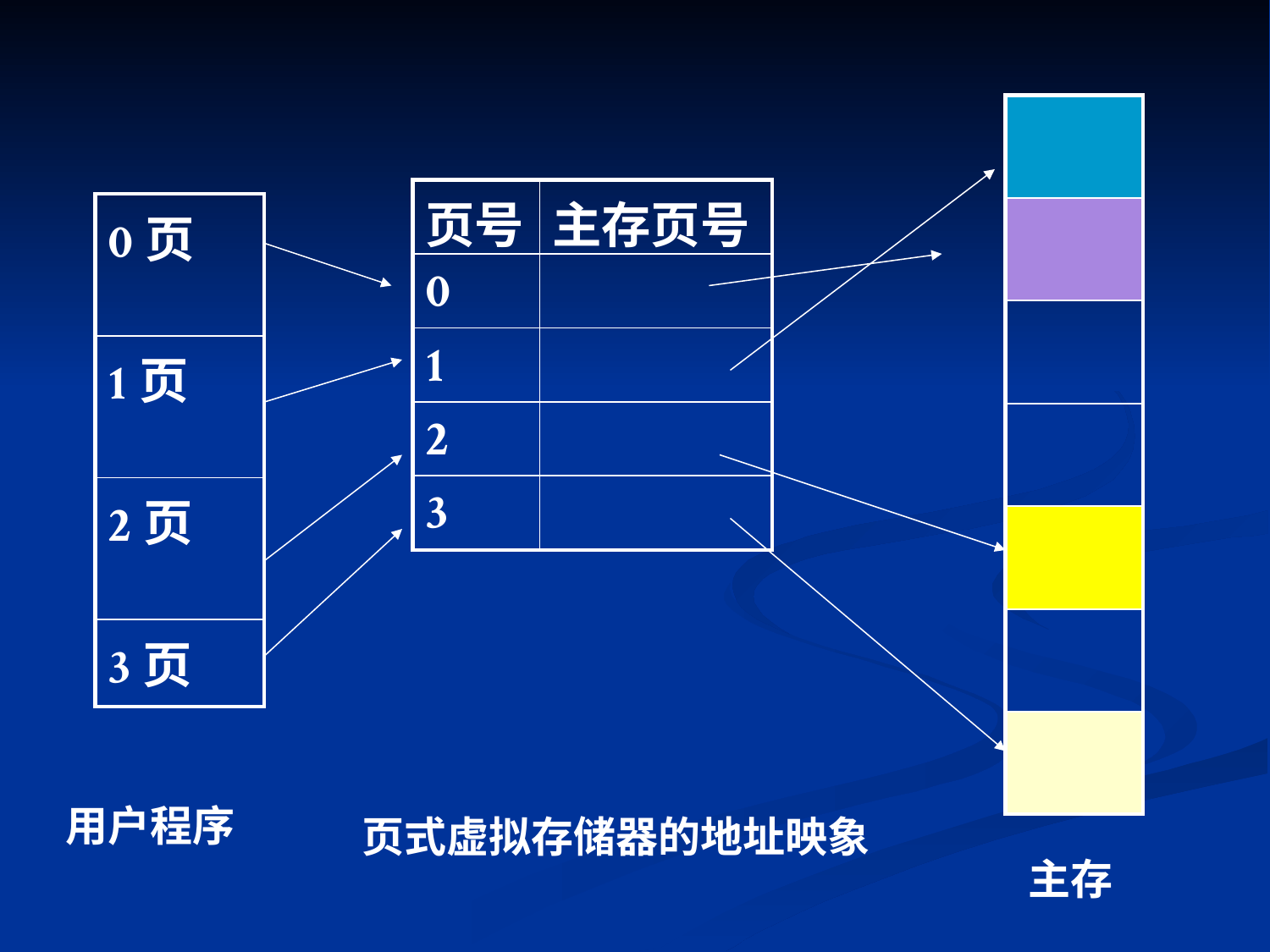

|  |
| --- |
|  |
|  |
|  |
|  |
|  |
|  |

| 页号 | 主存页号 |
| --- | --- |
| 0 |  |
| 1 |  |
| 2 |  |
| 3 |  |
| 0页 |
| --- |
| 1页 |
| 2页 |
| 3页 |

用户程序
页式虚拟存储器的地址映象
主存